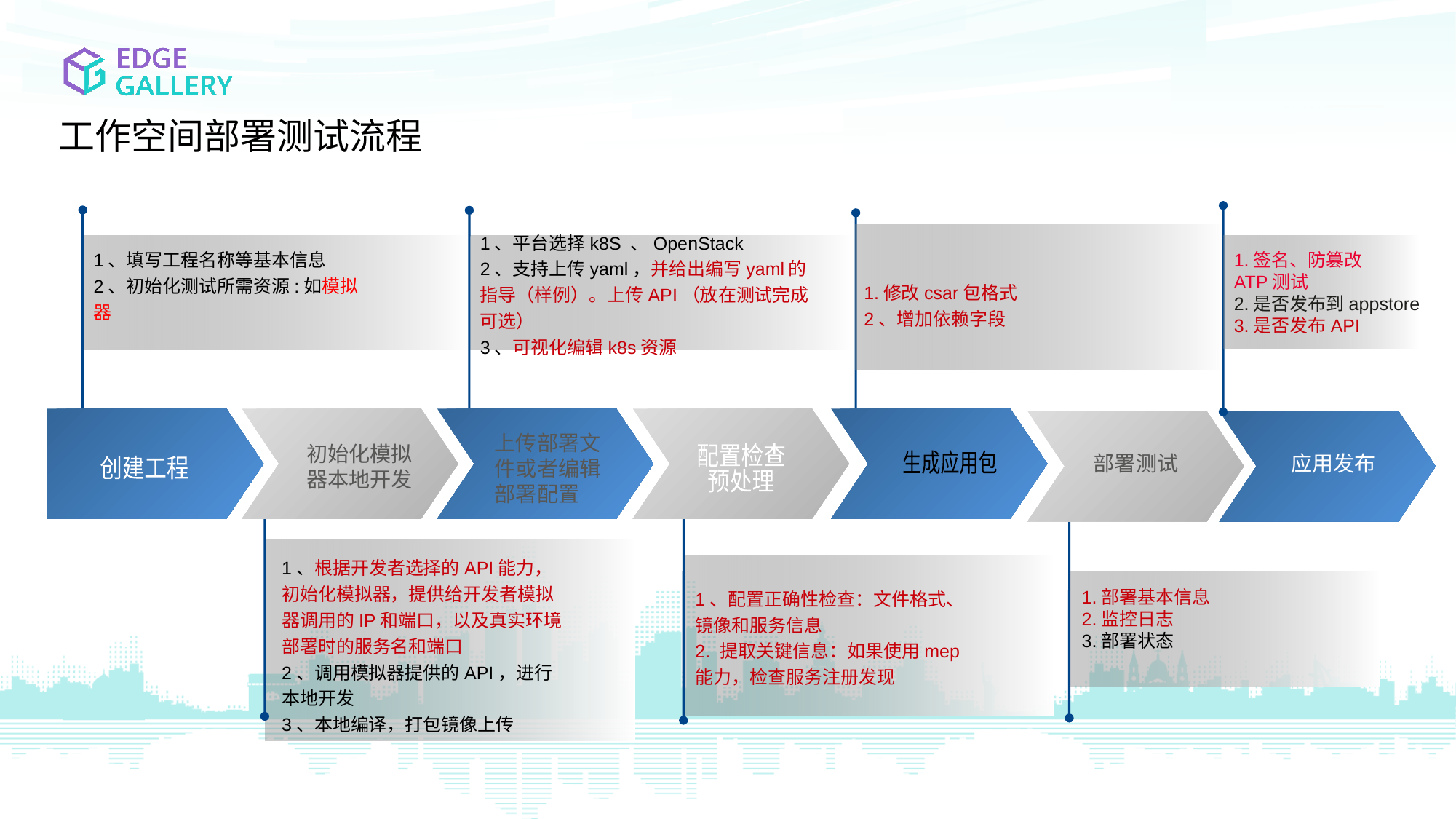

工作空间部署测试流程
1、填写工程名称等基本信息
2、初始化测试所需资源:如模拟器

1.修改csar包格式
2、增加依赖字段
1、平台选择k8S 、OpenStack
2、支持上传yaml，并给出编写yaml的指导（样例）。上传API（放在测试完成可选）
3、可视化编辑k8s资源

1.签名、防篡改
ATP测试
2.是否发布到appstore
3.是否发布API

上传部署文件或者编辑部署配置
初始化模拟器本地开发
配置检查
预处理
部署测试
应用发布
生成应用包

创建工程

1、配置正确性检查：文件格式、镜像和服务信息
2. 提取关键信息：如果使用mep能力，检查服务注册发现

1、根据开发者选择的API能力，初始化模拟器，提供给开发者模拟器调用的IP和端口，以及真实环境部署时的服务名和端口
2、调用模拟器提供的API，进行本地开发
3、本地编译，打包镜像上传

1.部署基本信息
2.监控日志
3.部署状态